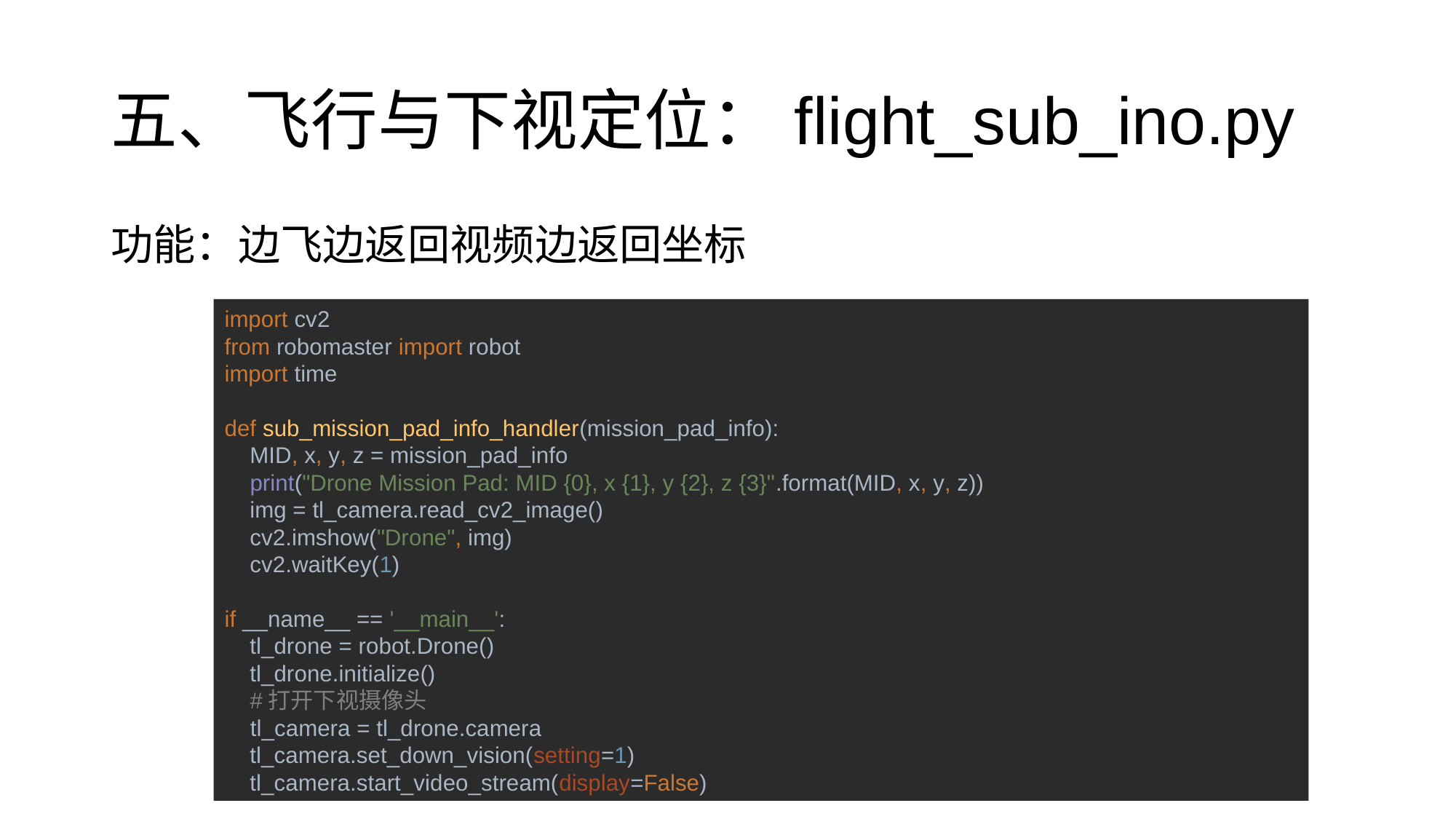

# 五、飞行与下视定位：flight_sub_ino.py
功能：边飞边返回视频边返回坐标
import cv2
from robomaster import robot
import time
def sub_mission_pad_info_handler(mission_pad_info):
    MID, x, y, z = mission_pad_info
    print("Drone Mission Pad: MID {0}, x {1}, y {2}, z {3}".format(MID, x, y, z))
    img = tl_camera.read_cv2_image()
    cv2.imshow("Drone", img)
    cv2.waitKey(1)
if __name__ == '__main__':
    tl_drone = robot.Drone()
    tl_drone.initialize()
    #打开下视摄像头
    tl_camera = tl_drone.camera
    tl_camera.set_down_vision(setting=1)
    tl_camera.start_video_stream(display=False)